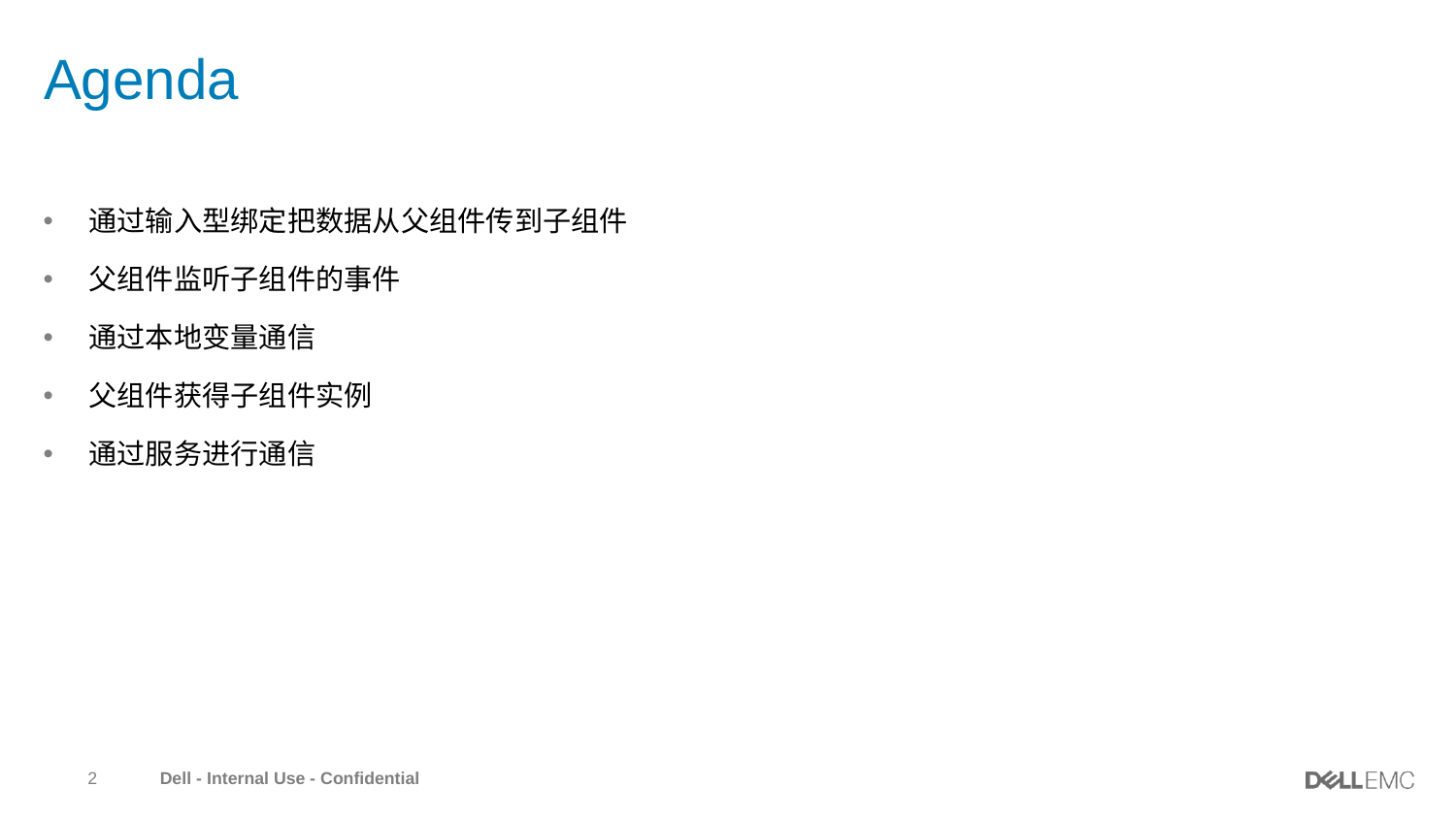

# Agenda
通过输入型绑定把数据从父组件传到子组件
父组件监听子组件的事件
通过本地变量通信
父组件获得子组件实例
通过服务进行通信